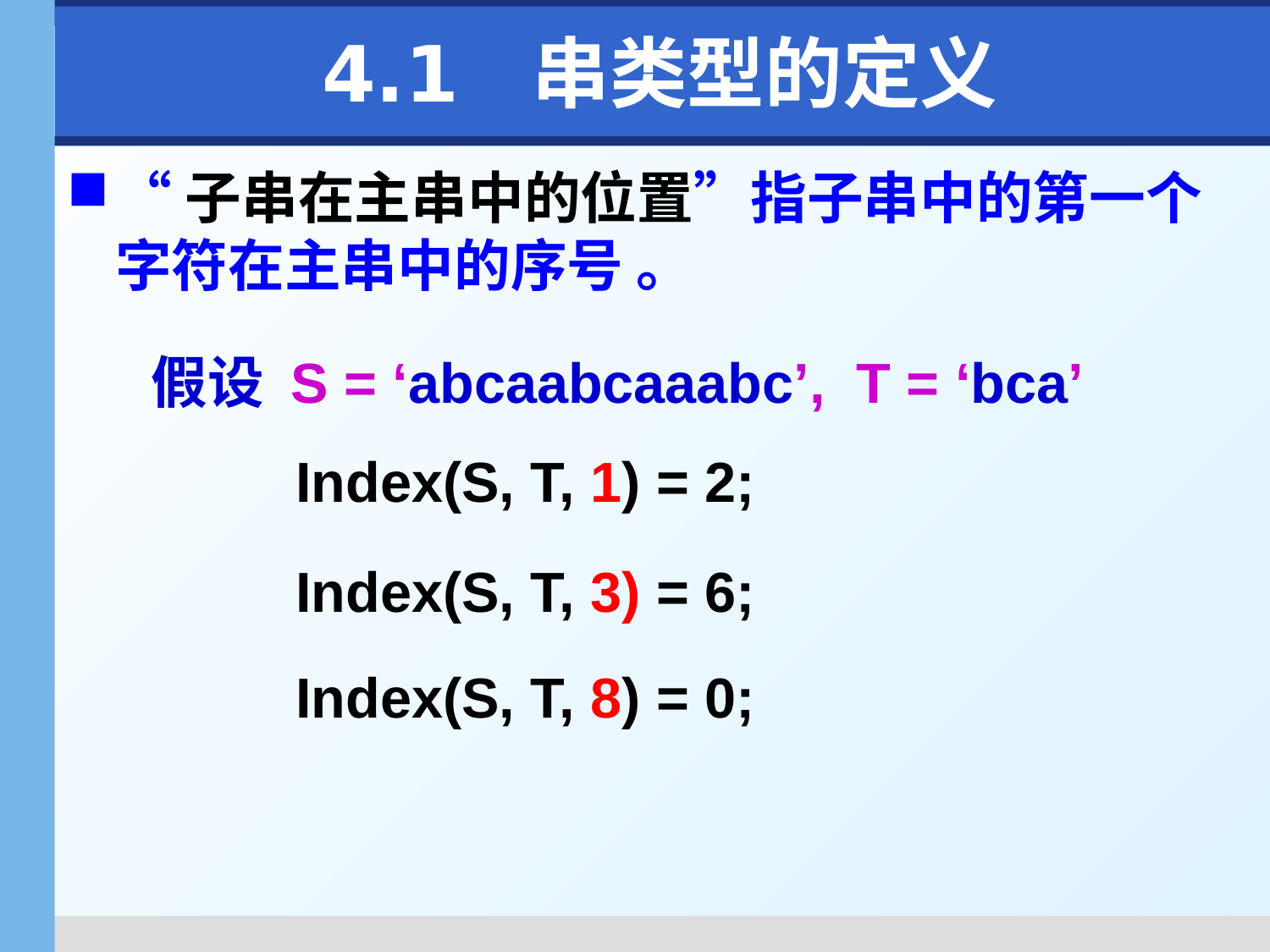

# 4.1  串类型的定义
“子串在主串中的位置”指子串中的第一个字符在主串中的序号 。

假设 S = ‘abcaabcaaabc’,  T = ‘bca’
Index(S, T, 1) = 2;
Index(S, T, 3) = 6;
Index(S, T, 8) = 0;